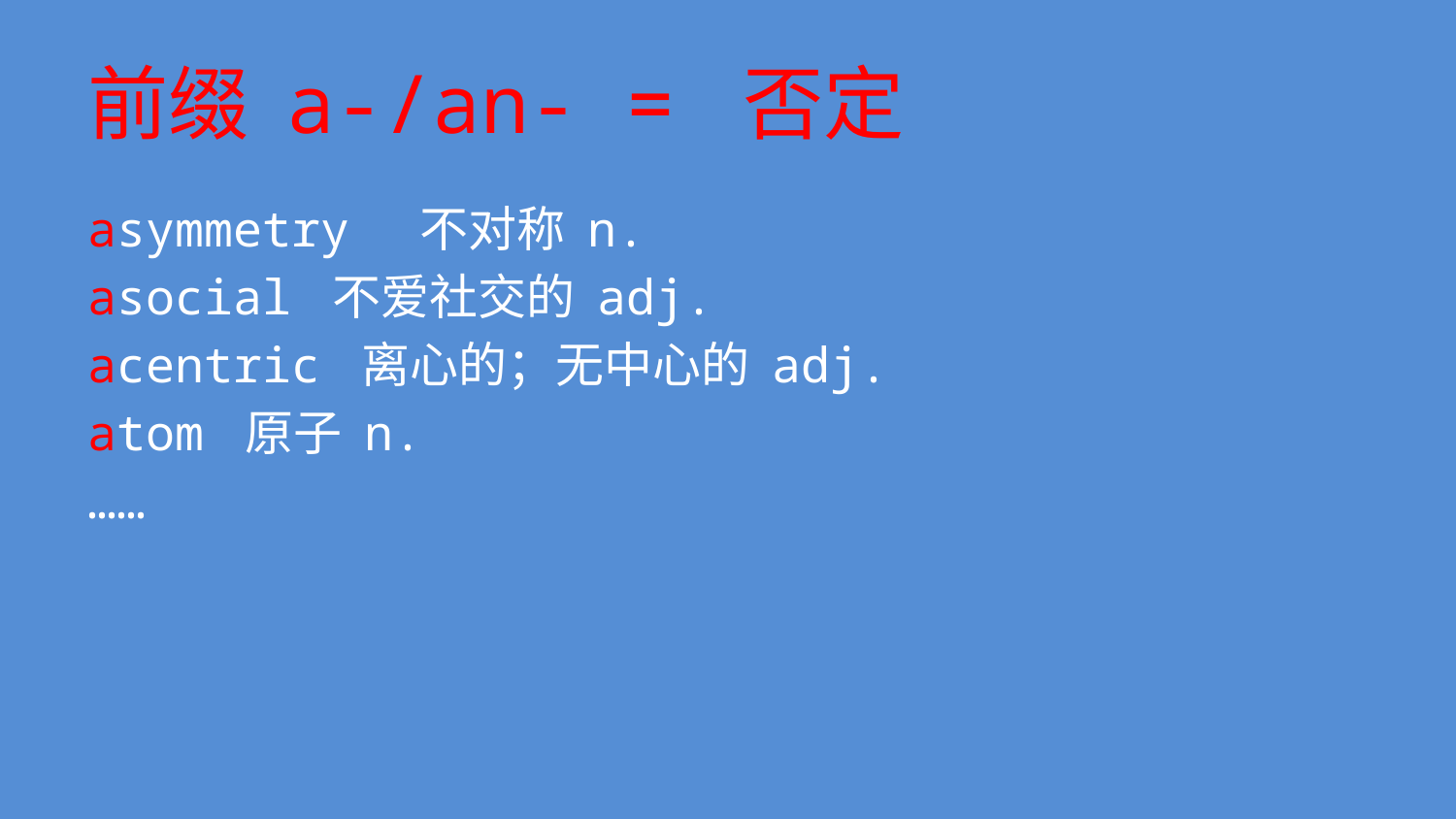

# 前缀 a-/an- = 否定
asymmetry  不对称 n.
asocial 不爱社交的 adj.
acentric 离心的；无中心的 adj.
atom 原子 n.
……